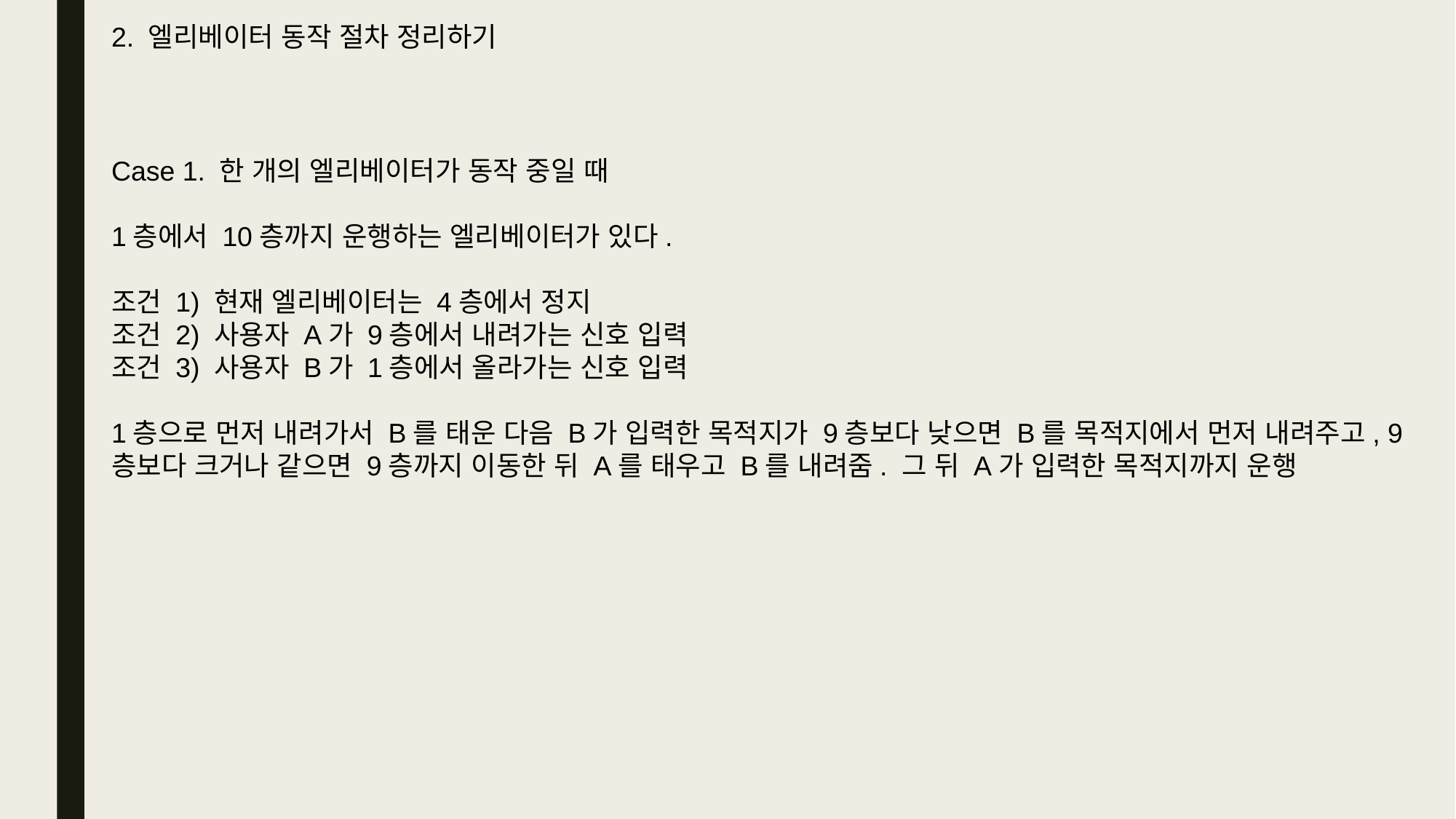

2. 엘리베이터 동작 절차 정리하기
Case 1. 한 개의 엘리베이터가 동작 중일 때

1층에서 10층까지 운행하는 엘리베이터가 있다.

조건 1) 현재 엘리베이터는 4층에서 정지
조건 2) 사용자 A가 9층에서 내려가는 신호 입력
조건 3) 사용자 B가 1층에서 올라가는 신호 입력

1층으로 먼저 내려가서 B를 태운 다음 B가 입력한 목적지가 9층보다 낮으면 B를 목적지에서 먼저 내려주고, 9층보다 크거나 같으면 9층까지 이동한 뒤 A를 태우고 B를 내려줌. 그 뒤 A가 입력한 목적지까지 운행